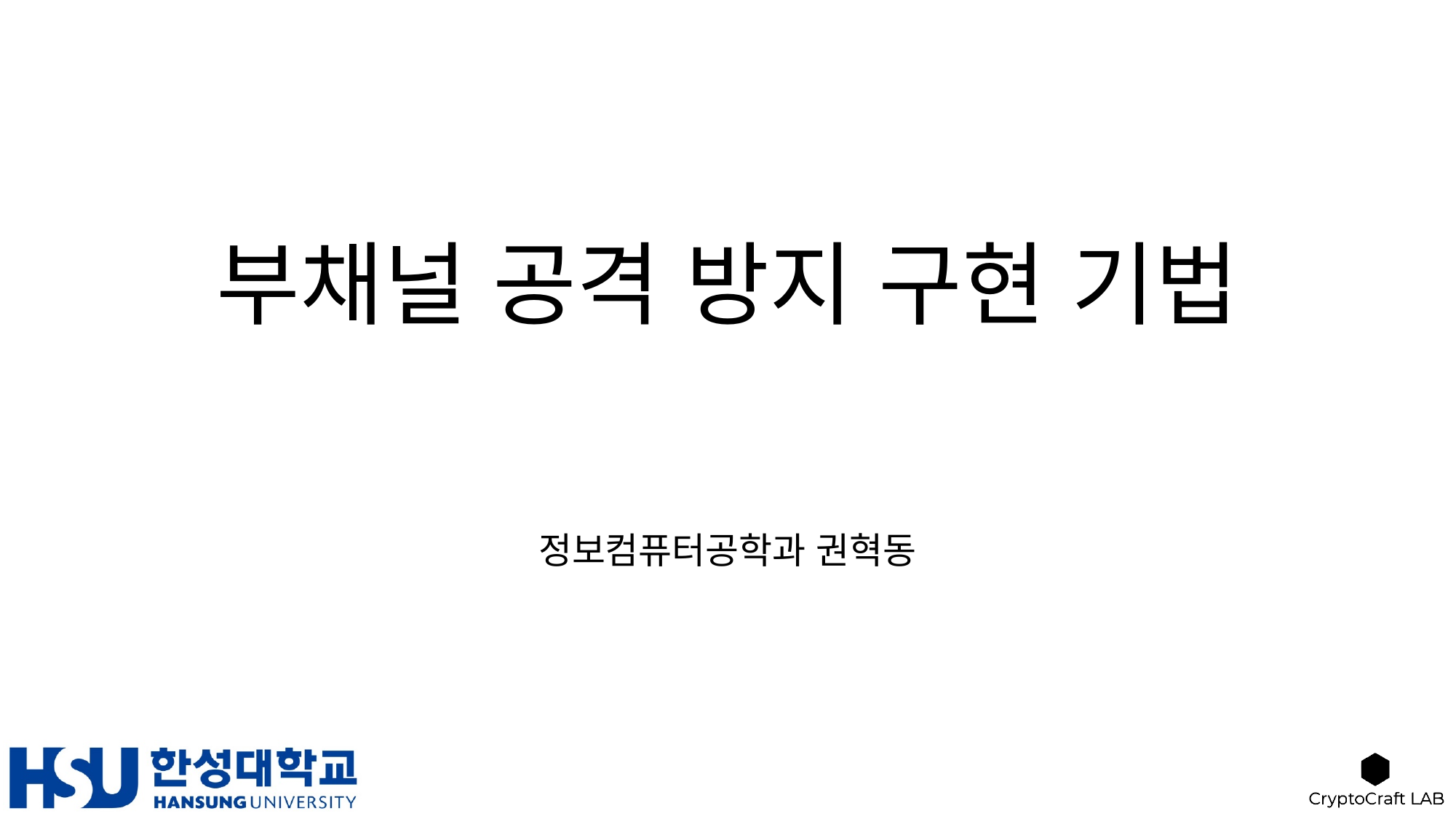

# 부채널 공격 방지 구현 기법
정보컴퓨터공학과 권혁동